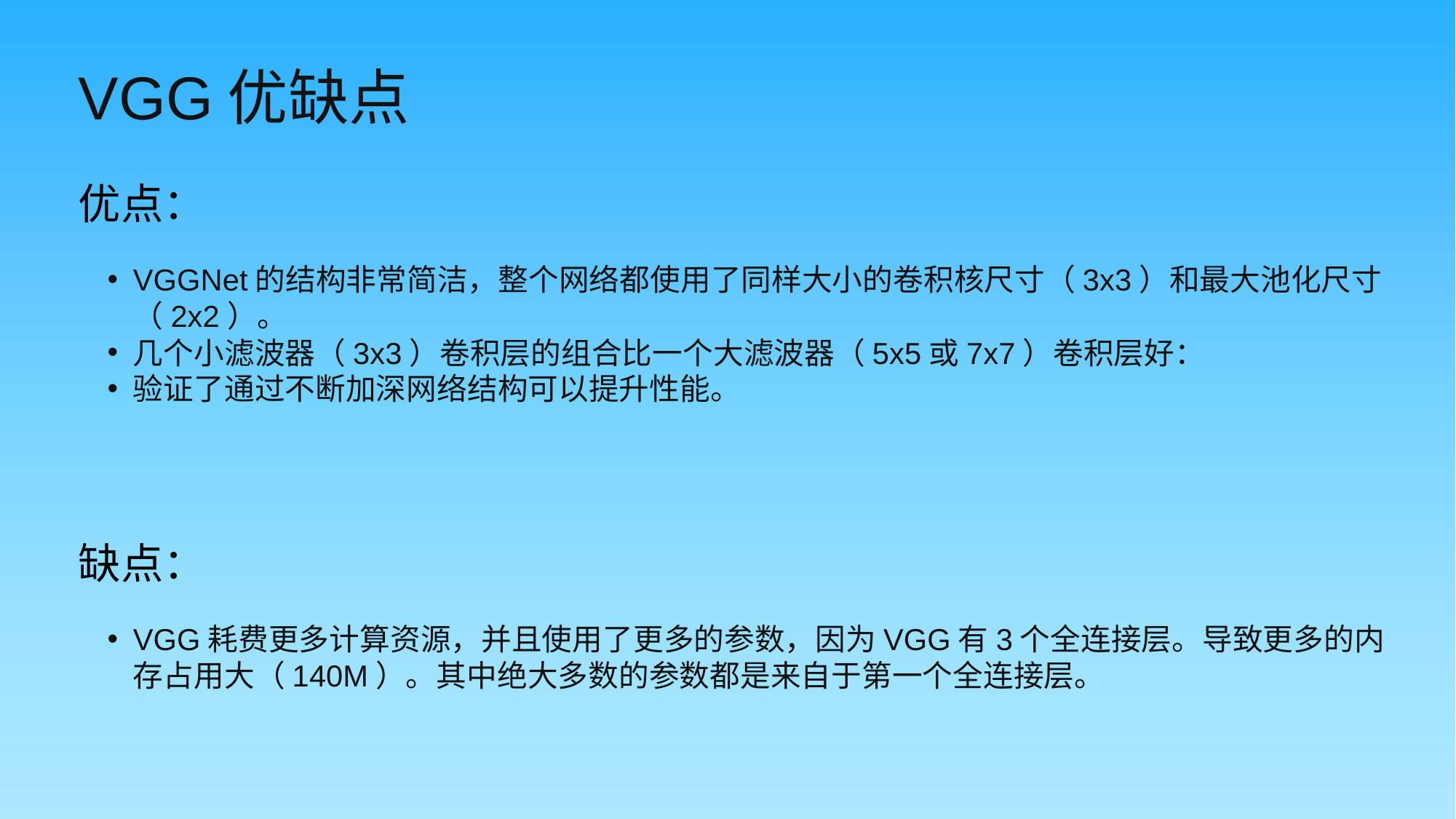

VGG优缺点

优点：

VGGNet的结构非常简洁，整个网络都使用了同样大小的卷积核尺寸（3x3）和最大池化尺寸（2x2）。
几个小滤波器（3x3）卷积层的组合比一个大滤波器（5x5或7x7）卷积层好：
验证了通过不断加深网络结构可以提升性能。

缺点：

VGG耗费更多计算资源，并且使用了更多的参数，因为VGG有3个全连接层。导致更多的内存占用大（140M）。其中绝大多数的参数都是来自于第一个全连接层。